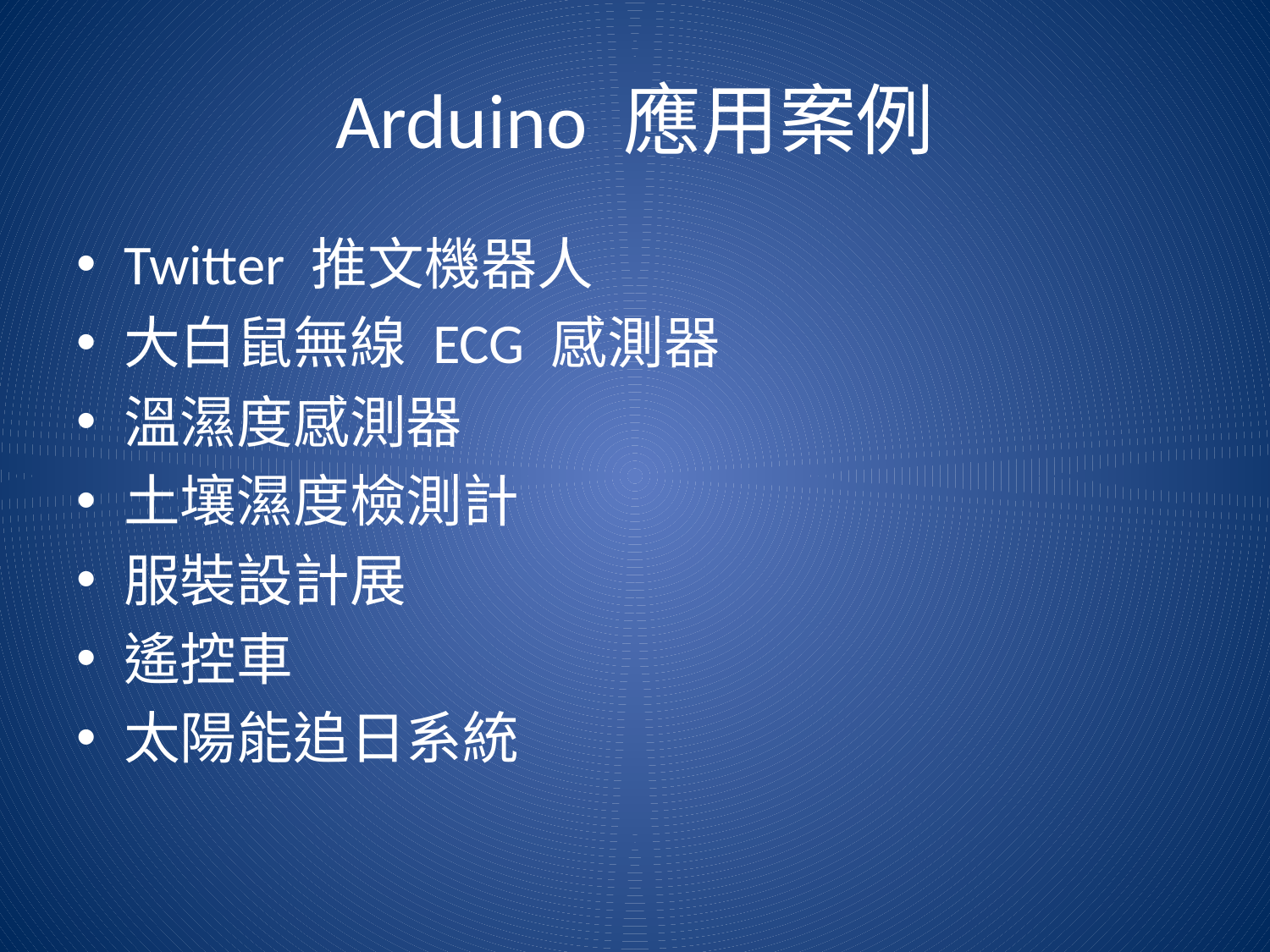

# Arduino 應用案例
Twitter 推文機器人
大白鼠無線 ECG 感測器
溫濕度感測器
土壤濕度檢測計
服裝設計展
遙控車
太陽能追日系統